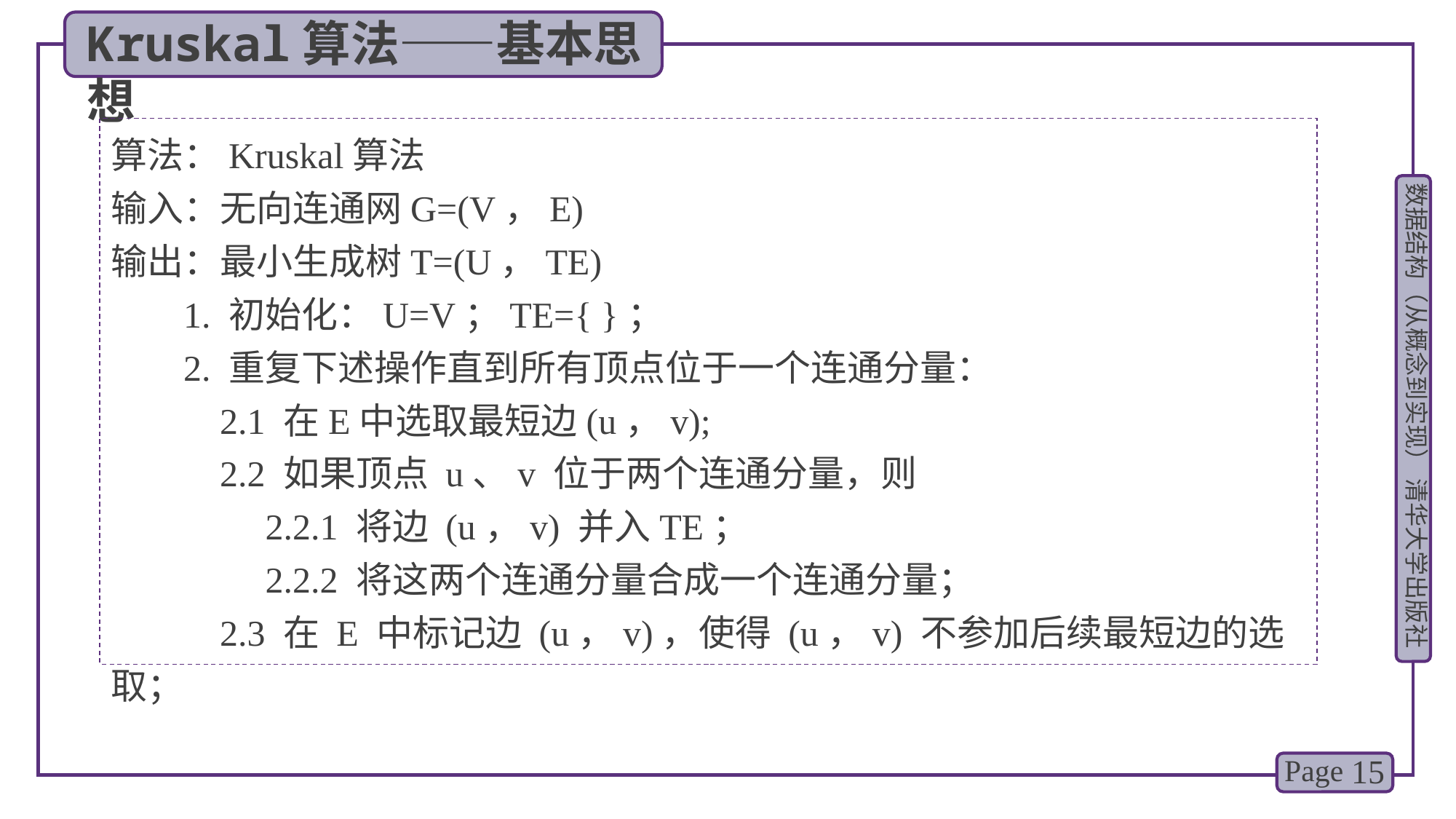

Kruskal算法——基本思想

算法：Kruskal算法
输入：无向连通网G=(V，E)
输出：最小生成树T=(U，TE)
        1. 初始化：U=V；TE={ }；
        2. 重复下述操作直到所有顶点位于一个连通分量：
            2.1 在E中选取最短边(u，v);
            2.2 如果顶点 u、v 位于两个连通分量，则
                 2.2.1 将边 (u，v) 并入TE；
                 2.2.2 将这两个连通分量合成一个连通分量；
            2.3 在 E 中标记边 (u，v)，使得 (u，v) 不参加后续最短边的选取；